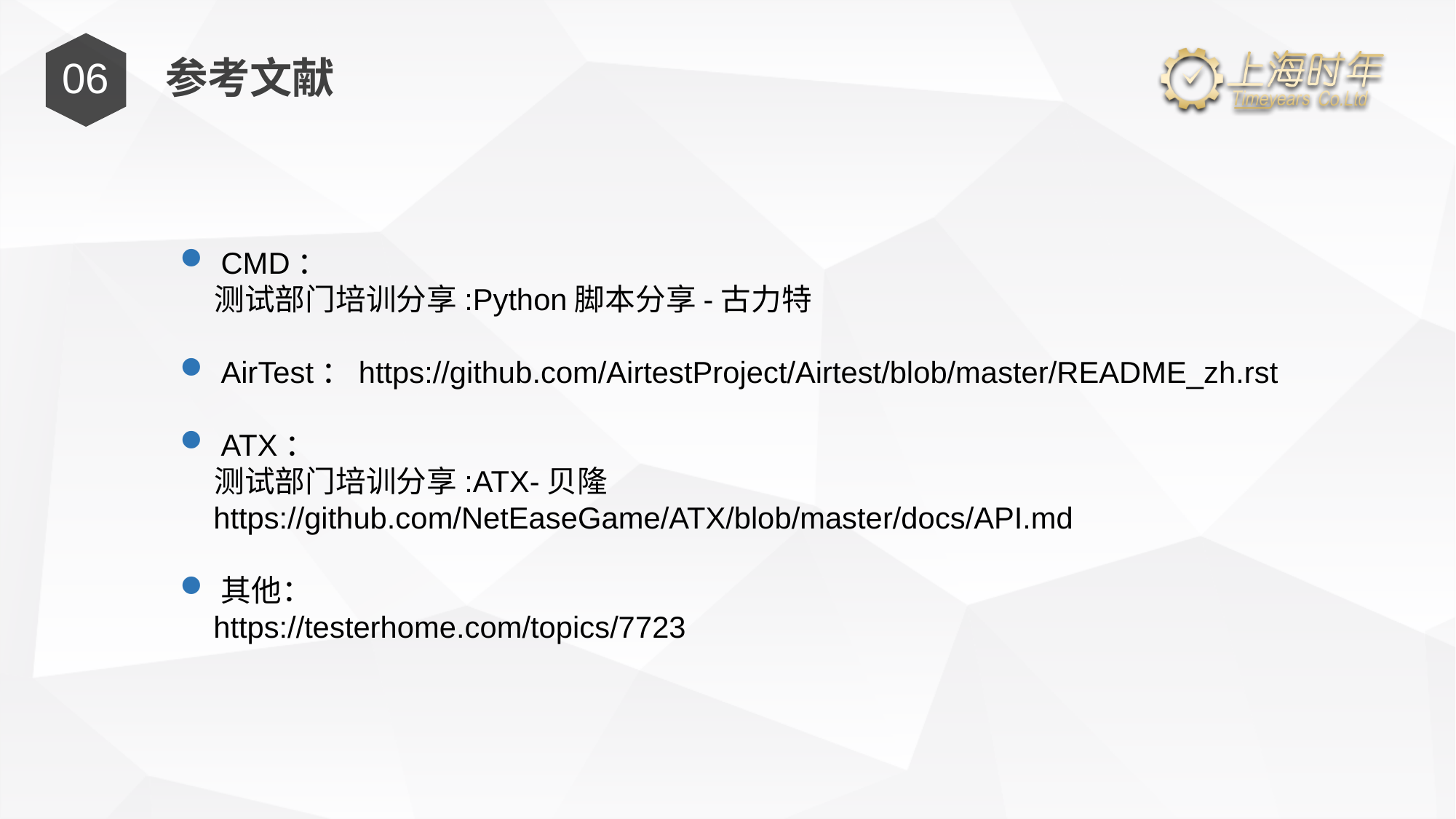

06
参考文献
CMD：
    测试部门培训分享:Python脚本分享-古力特

AirTest：https://github.com/AirtestProject/Airtest/blob/master/README_zh.rst

ATX：
    测试部门培训分享:ATX-贝隆
    https://github.com/NetEaseGame/ATX/blob/master/docs/API.md

其他：
    https://testerhome.com/topics/7723

17